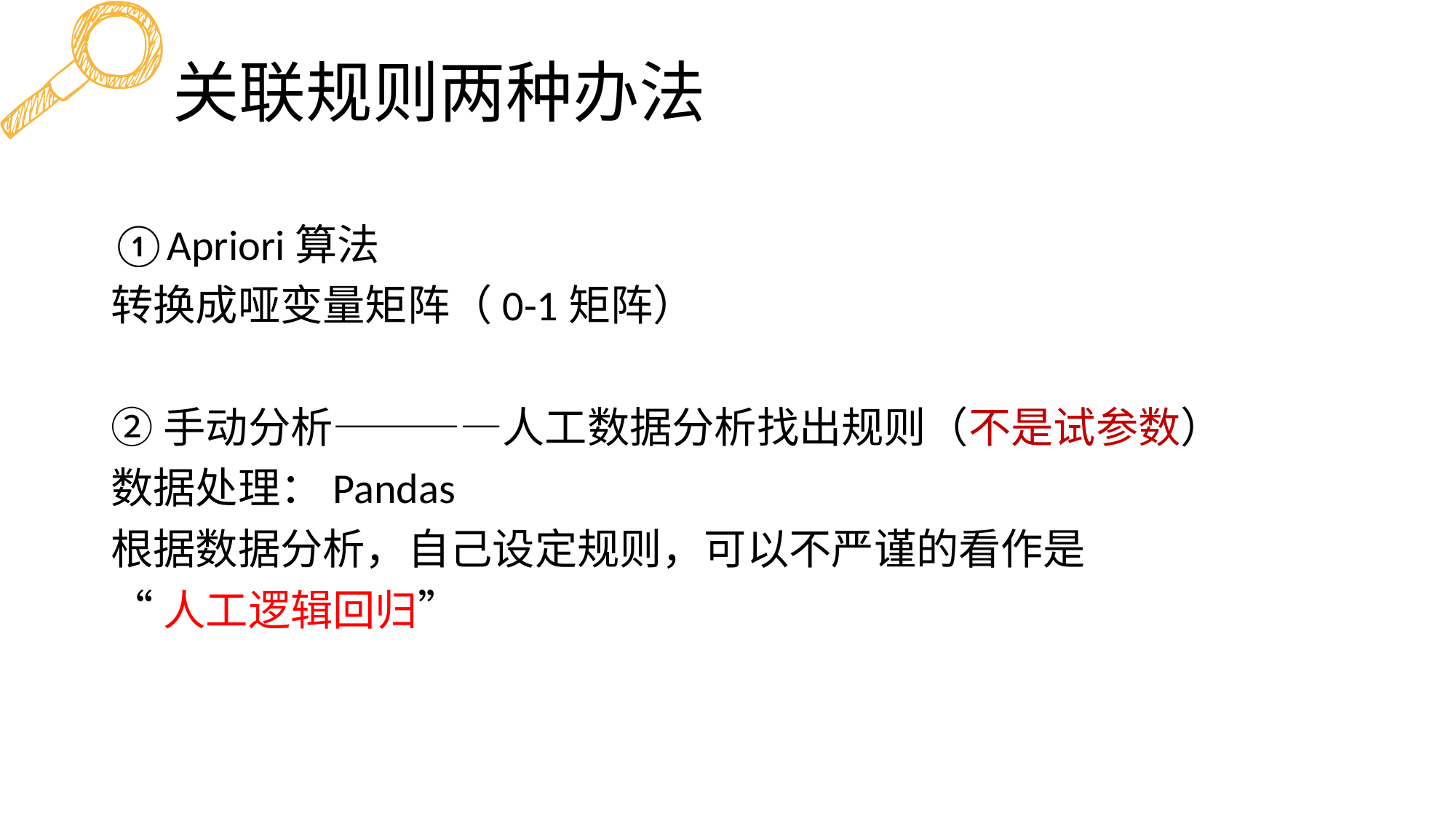

# 关联规则两种办法
①Apriori算法
转换成哑变量矩阵（0-1矩阵）

②手动分析————人工数据分析找出规则（不是试参数）
数据处理：Pandas
根据数据分析，自己设定规则，可以不严谨的看作是
“人工逻辑回归”